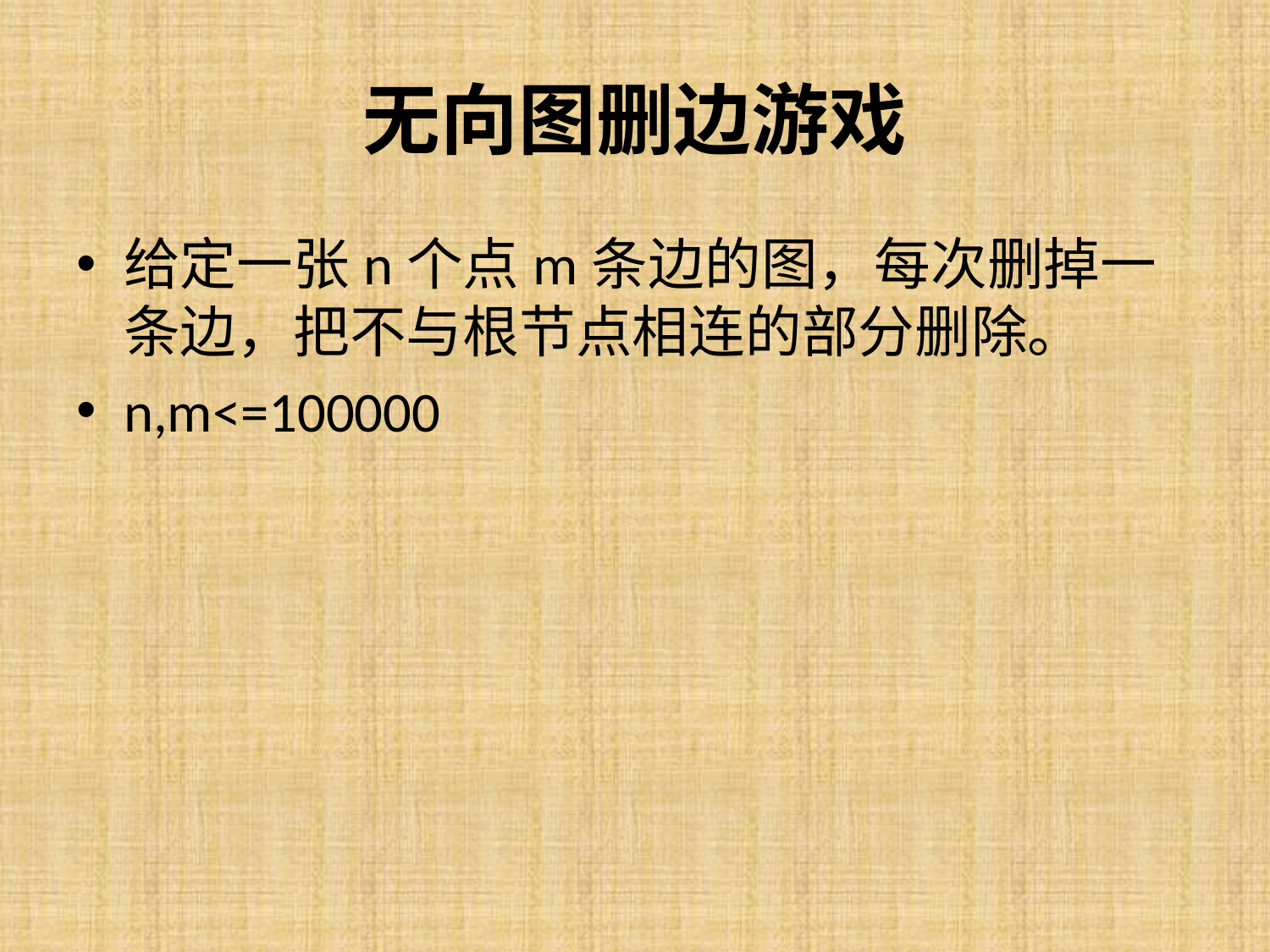

# 无向图删边游戏
给定一张n个点m条边的图，每次删掉一条边，把不与根节点相连的部分删除。
n,m<=100000